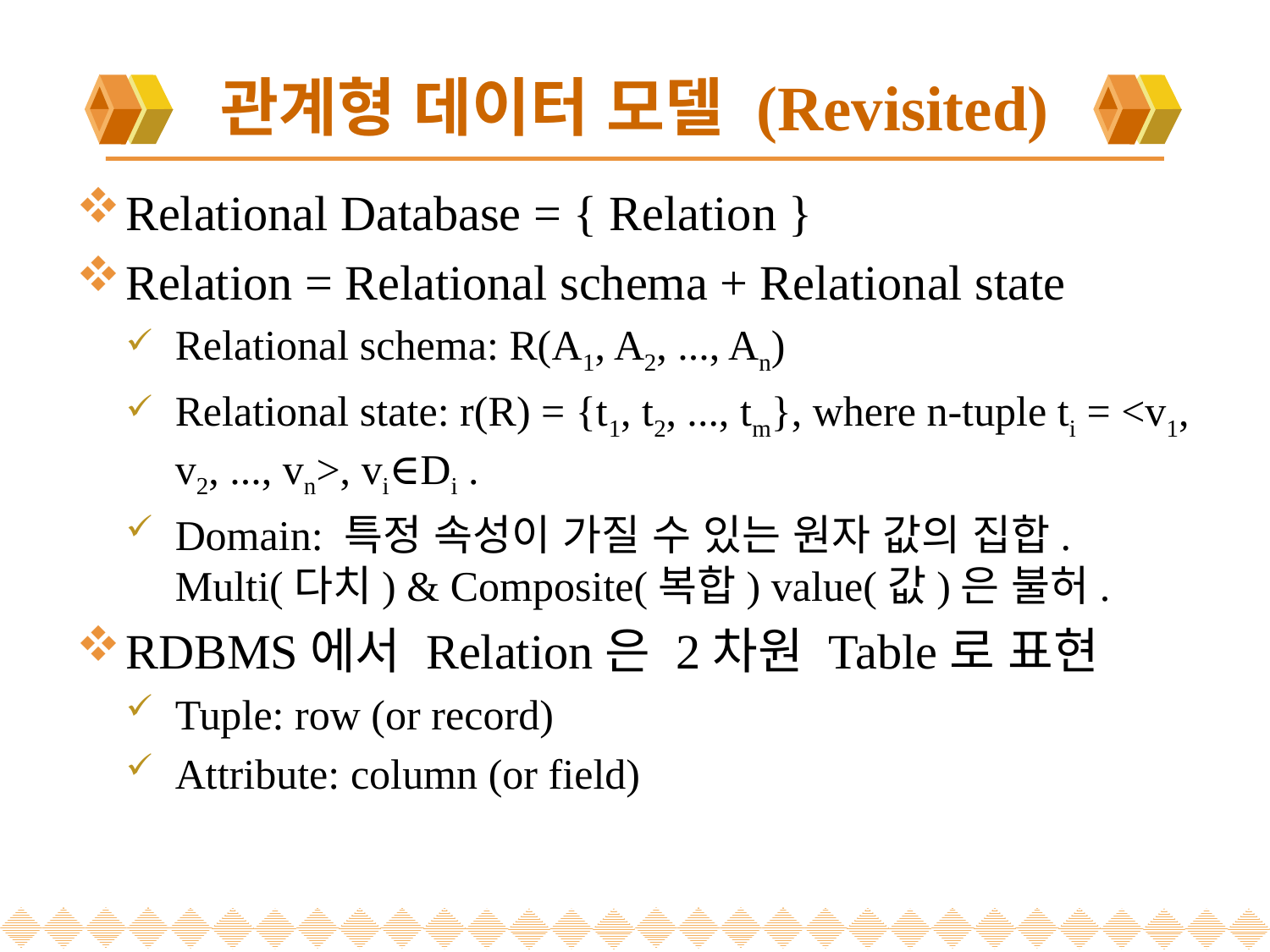

# 관계형 데이터 모델 (Revisited)
Relational Database = { Relation }
Relation = Relational schema + Relational state
Relational schema: R(A1, A2, ..., An)
Relational state: r(R) = {t1, t2, ..., tm}, where n-tuple ti = <v1, v2, ..., vn>, vi∈Di .
Domain: 특정 속성이 가질 수 있는 원자 값의 집합. Multi(다치) & Composite(복합) value(값)은 불허.
RDBMS에서 Relation은 2차원 Table로 표현
Tuple: row (or record)
Attribute: column (or field)